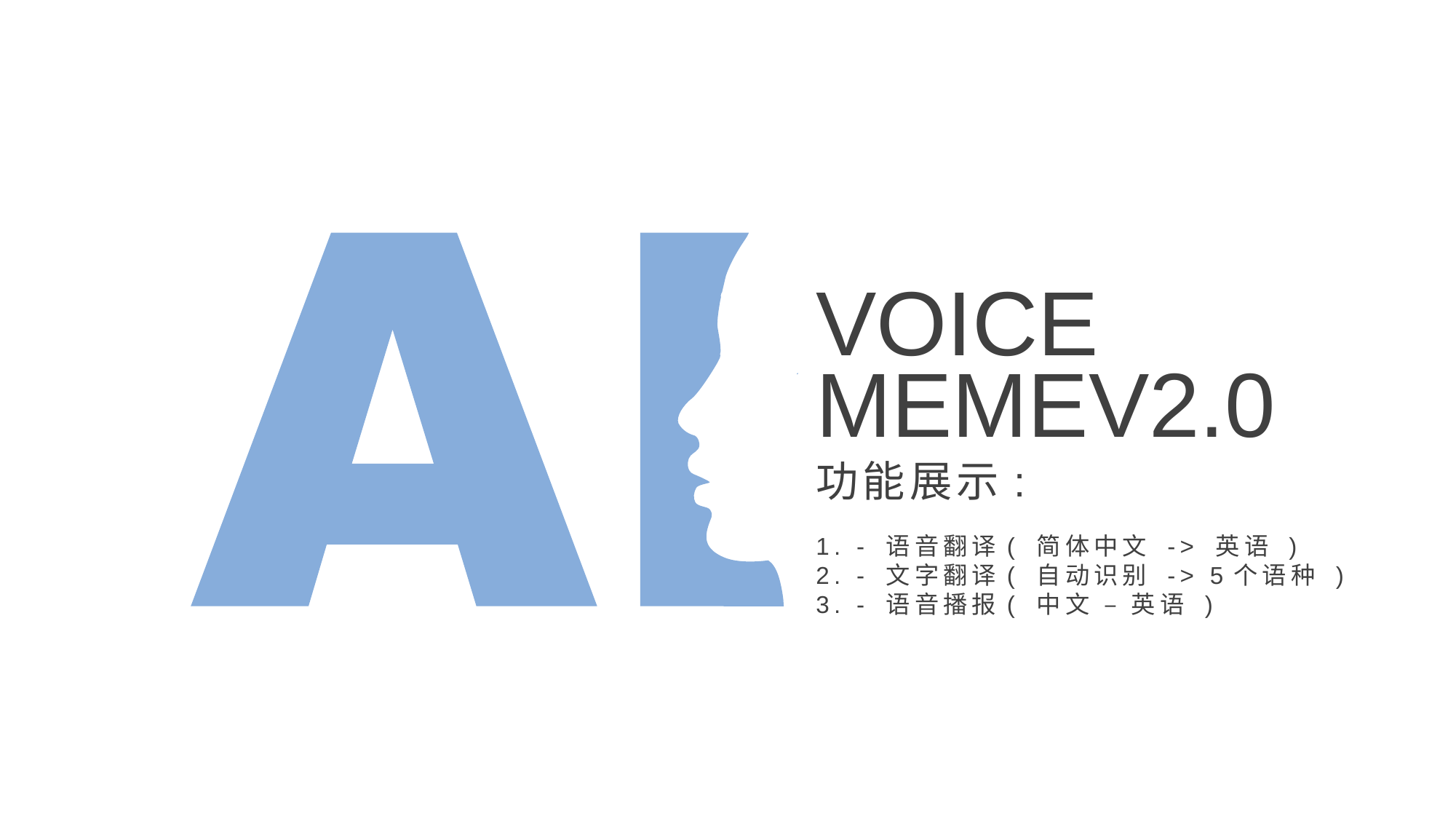

VOICE
MEMEV2.0
功能展示:

1. - 语音翻译( 简体中文 -> 英语 )
2. - 文字翻译( 自动识别 -> 5个语种 )
3. - 语音播报( 中文 – 英语 )